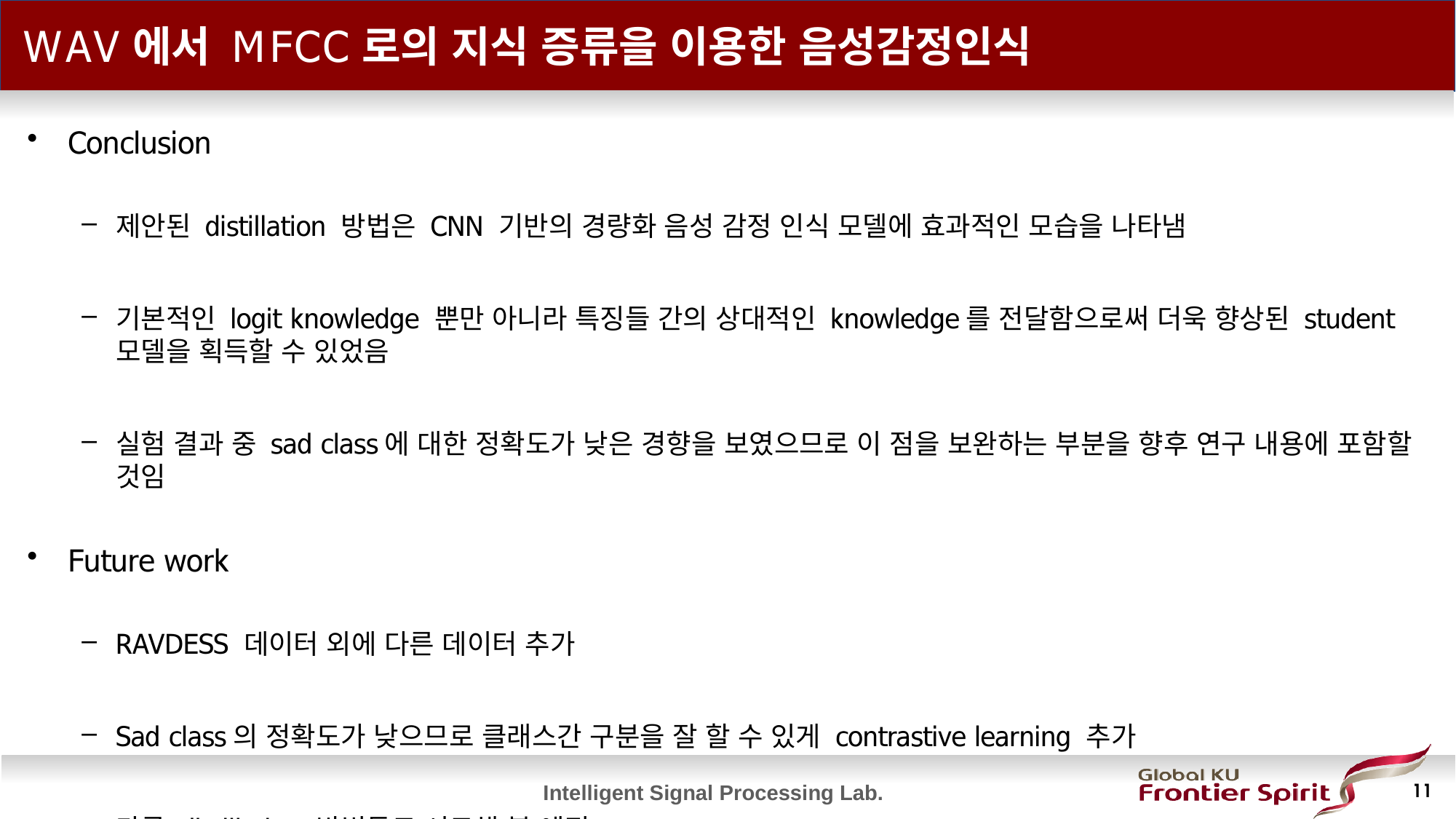

# WAV에서 MFCC로의 지식 증류을 이용한 음성감정인식
Conclusion

제안된 distillation 방법은 CNN 기반의 경량화 음성 감정 인식 모델에 효과적인 모습을 나타냄

기본적인 logit knowledge 뿐만 아니라 특징들 간의 상대적인 knowledge를 전달함으로써 더욱 향상된 student 모델을 획득할 수 있었음

실험 결과 중 sad class에 대한 정확도가 낮은 경향을 보였으므로 이 점을 보완하는 부분을 향후 연구 내용에 포함할 것임

Future work

RAVDESS 데이터 외에 다른 데이터 추가

Sad class의 정확도가 낮으므로 클래스간 구분을 잘 할 수 있게 contrastive learning 추가

다른 distillation 방법들도 시도해 볼 예정

11